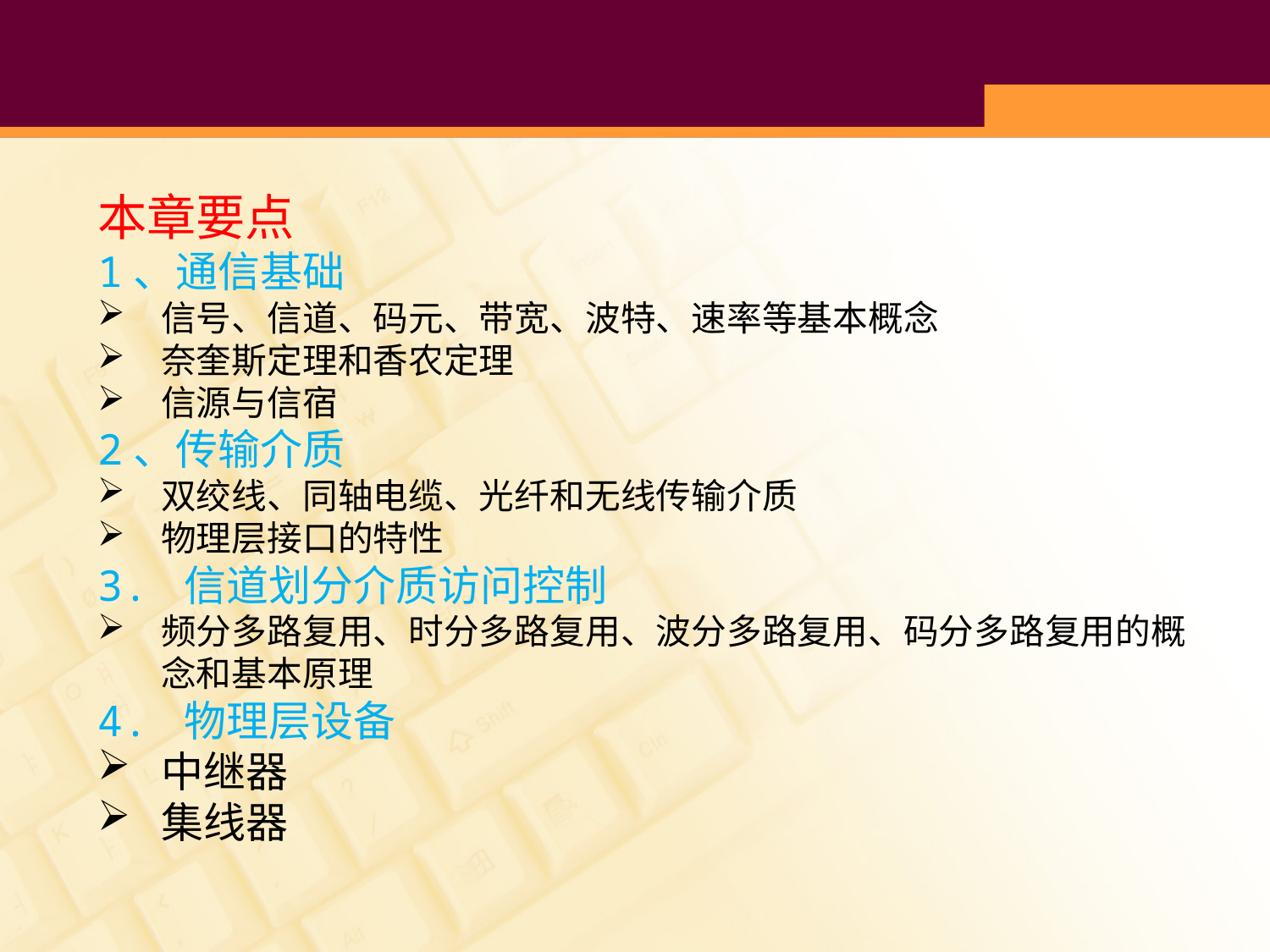

#
本章要点
1、通信基础
信号、信道、码元、带宽、波特、速率等基本概念
奈奎斯定理和香农定理
信源与信宿
2、传输介质
双绞线、同轴电缆、光纤和无线传输介质
物理层接口的特性
3. 信道划分介质访问控制
频分多路复用、时分多路复用、波分多路复用、码分多路复用的概念和基本原理
4. 物理层设备
中继器
集线器